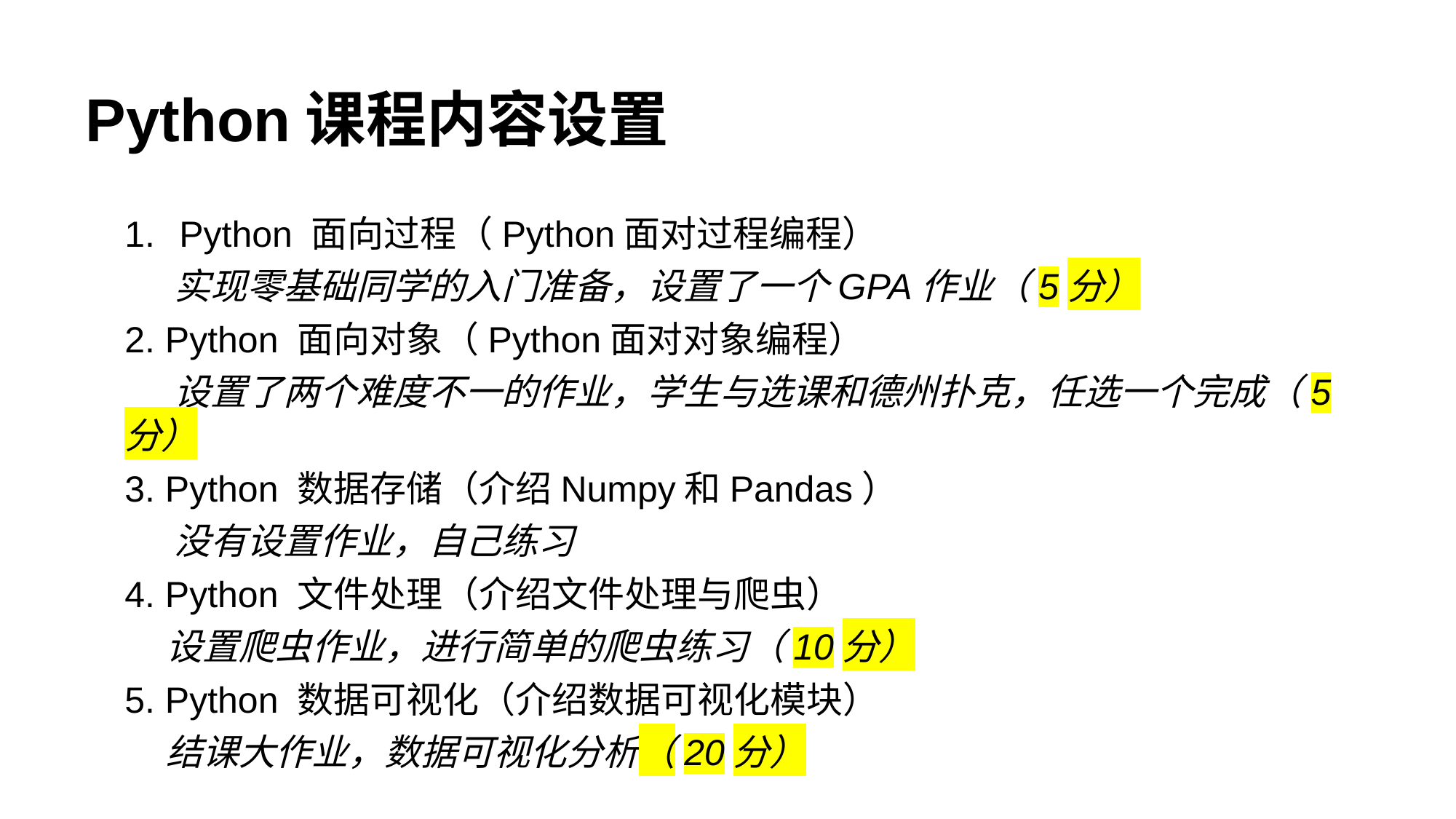

Python课程内容设置
Python 面向过程（Python面对过程编程）
     实现零基础同学的入门准备，设置了一个GPA作业（5分）
2. Python 面向对象（Python面对对象编程）
     设置了两个难度不一的作业，学生与选课和德州扑克，任选一个完成（5分）
3. Python 数据存储（介绍Numpy和Pandas）
     没有设置作业，自己练习
4. Python 文件处理（介绍文件处理与爬虫）
    设置爬虫作业，进行简单的爬虫练习（10分）
5. Python 数据可视化（介绍数据可视化模块）
    结课大作业，数据可视化分析（20分）